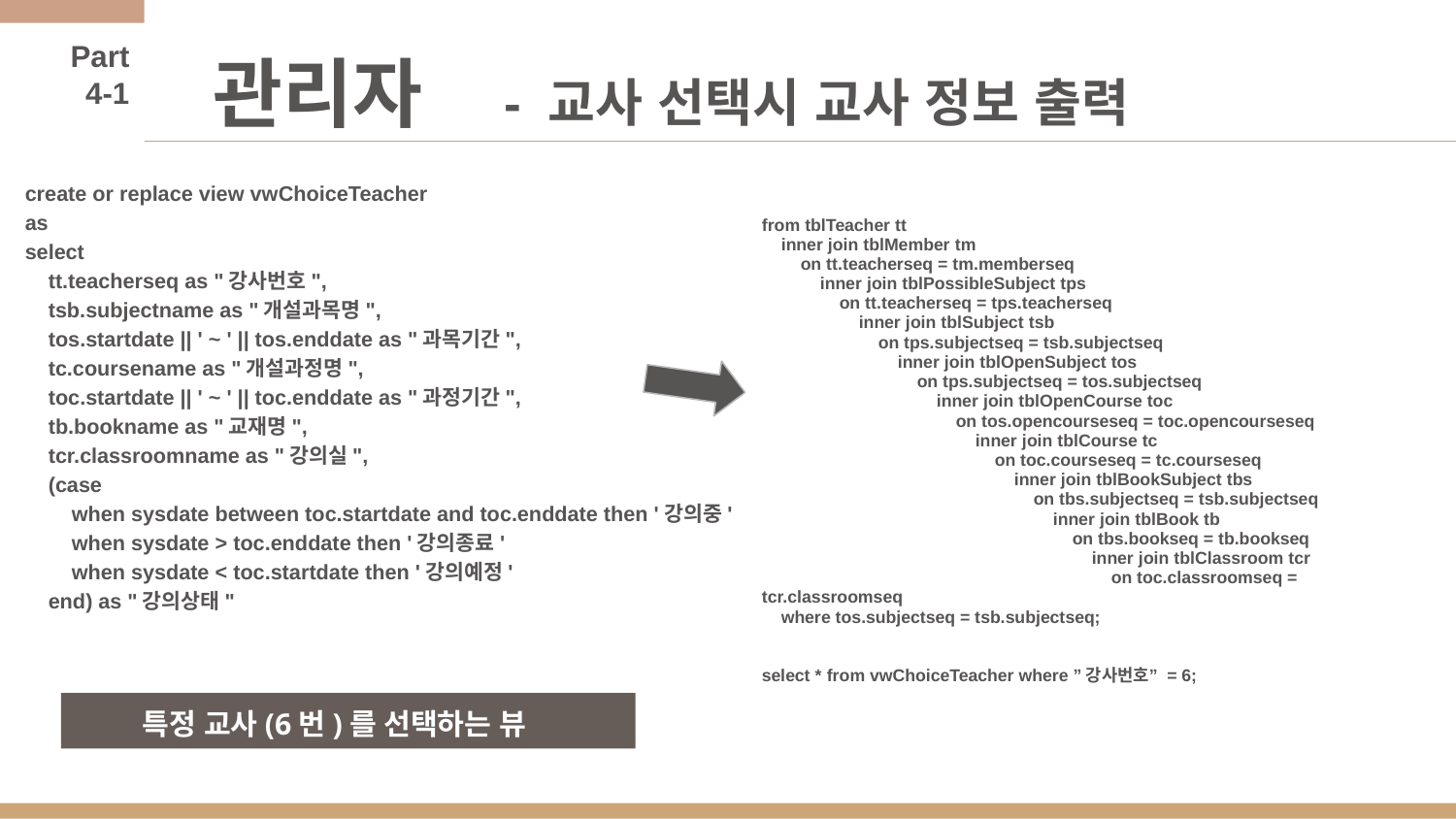

Part 4-1
# 관리자   - 교사 선택시 교사 정보 출력
create or replace view vwChoiceTeacher
as
select
    tt.teacherseq as "강사번호",
    tsb.subjectname as "개설과목명",
    tos.startdate || ' ~ ' || tos.enddate as "과목기간",
    tc.coursename as "개설과정명",
    toc.startdate || ' ~ ' || toc.enddate as "과정기간",
    tb.bookname as "교재명",
    tcr.classroomname as "강의실",
    (case
        when sysdate between toc.startdate and toc.enddate then '강의중'
        when sysdate > toc.enddate then '강의종료'
        when sysdate < toc.startdate then '강의예정'
    end) as "강의상태"

from tblTeacher tt
    inner join tblMember tm
        on tt.teacherseq = tm.memberseq
            inner join tblPossibleSubject tps
                on tt.teacherseq = tps.teacherseq
                    inner join tblSubject tsb
                        on tps.subjectseq = tsb.subjectseq
                            inner join tblOpenSubject tos
                                on tps.subjectseq = tos.subjectseq
                                    inner join tblOpenCourse toc
                                        on tos.opencourseseq = toc.opencourseseq
                                            inner join tblCourse tc
                                                on toc.courseseq = tc.courseseq
                                                    inner join tblBookSubject tbs
                                                        on tbs.subjectseq = tsb.subjectseq
                                                            inner join tblBook tb
                                                                on tbs.bookseq = tb.bookseq
                                                                    inner join tblClassroom tcr
                                                                        on toc.classroomseq = tcr.classroomseq
    where tos.subjectseq = tsb.subjectseq;

select * from vwChoiceTeacher where ”강사번호” = 6;

특정 교사(6번)를 선택하는 뷰